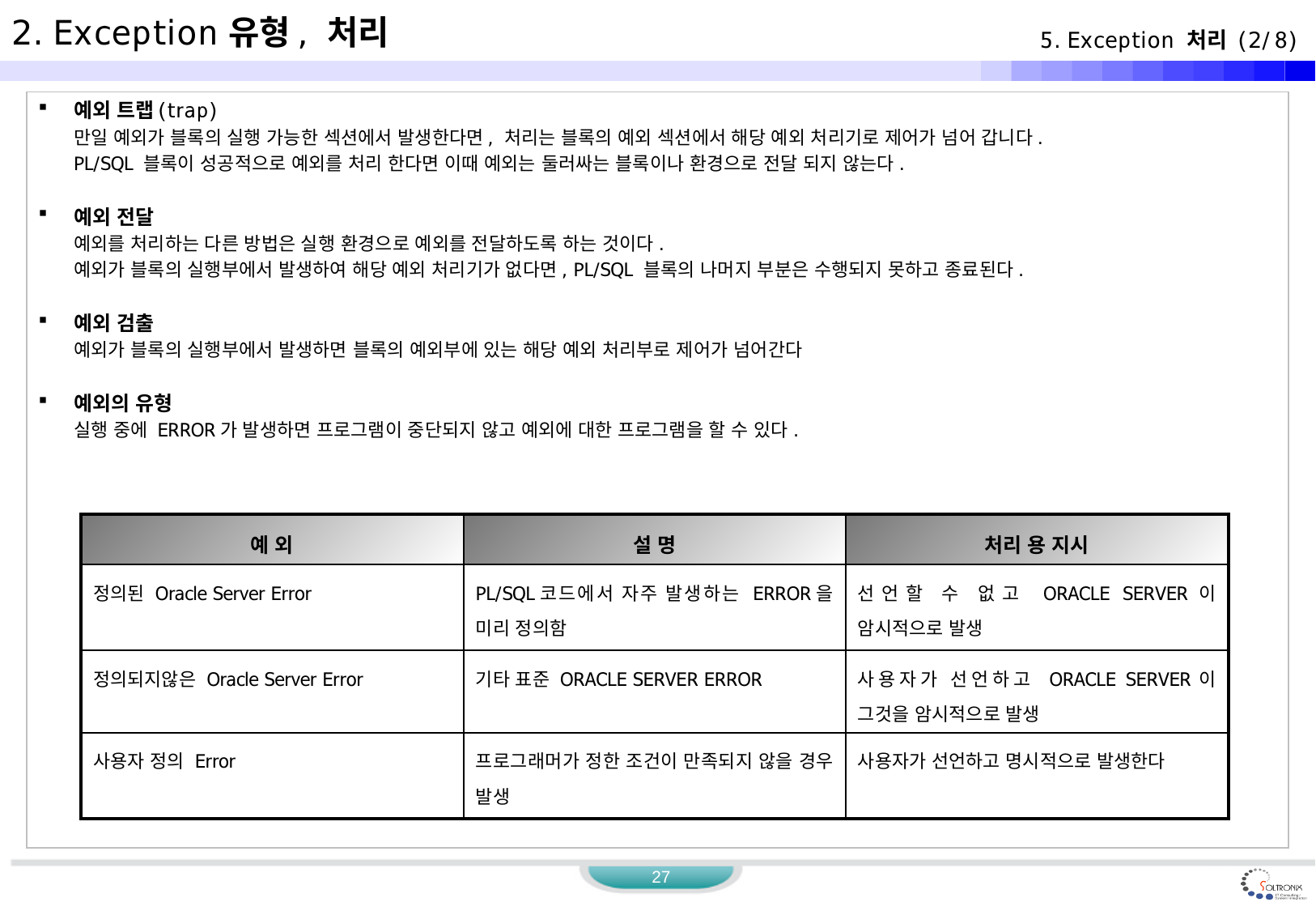

2. Exception유형, 처리
5. Exception 처리 (2/8)
예외 트랩(trap)
	만일 예외가 블록의 실행 가능한 섹션에서 발생한다면, 처리는 블록의 예외 섹션에서 해당 예외 처리기로 제어가 넘어 갑니다.
	PL/SQL 블록이 성공적으로 예외를 처리 한다면 이때 예외는 둘러싸는 블록이나 환경으로 전달 되지 않는다.

예외 전달
	예외를 처리하는 다른 방법은 실행 환경으로 예외를 전달하도록 하는 것이다.
	예외가 블록의 실행부에서 발생하여 해당 예외 처리기가 없다면, PL/SQL 블록의 나머지 부분은 수행되지 못하고 종료된다.

예외 검출
	예외가 블록의 실행부에서 발생하면 블록의 예외부에 있는 해당 예외 처리부로 제어가 넘어간다

예외의 유형
	실행 중에 ERROR가 발생하면 프로그램이 중단되지 않고 예외에 대한 프로그램을 할 수 있다.

| 예 외 | 설 명 | 처리 용 지시 |
| --- | --- | --- |
| 정의된 Oracle Server Error | PL/SQL코드에서 자주 발생하는 ERROR을 미리 정의함 | 선언할 수 없고 ORACLE SERVER이 암시적으로 발생 |
| 정의되지않은 Oracle Server Error | 기타 표준 ORACLE SERVER ERROR | 사용자가 선언하고 ORACLE SERVER이 그것을 암시적으로 발생 |
| 사용자 정의 Error | 프로그래머가 정한 조건이 만족되지 않을 경우 발생 | 사용자가 선언하고 명시적으로 발생한다 |